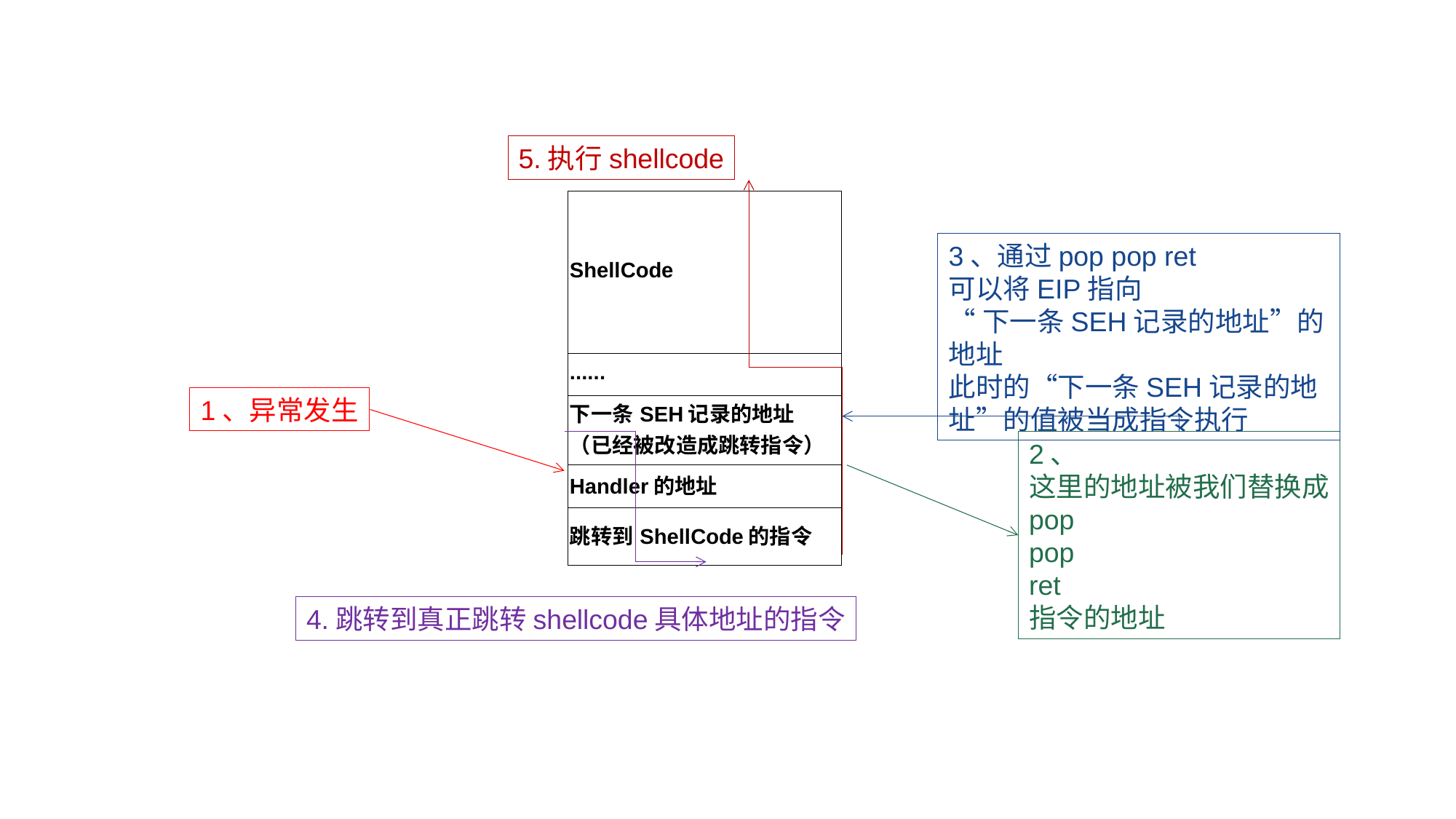

5.执行shellcode
| ShellCode |
| --- |
| ...... |
| 下一条SEH记录的地址 （已经被改造成跳转指令） |
| Handler的地址 |
| 跳转到ShellCode的指令 |
3、通过pop pop ret
可以将EIP指向
“下一条SEH记录的地址”的地址
此时的“下一条SEH记录的地址”的值被当成指令执行
1、异常发生
2、
这里的地址被我们替换成
pop
pop
ret
指令的地址
4.跳转到真正跳转shellcode具体地址的指令